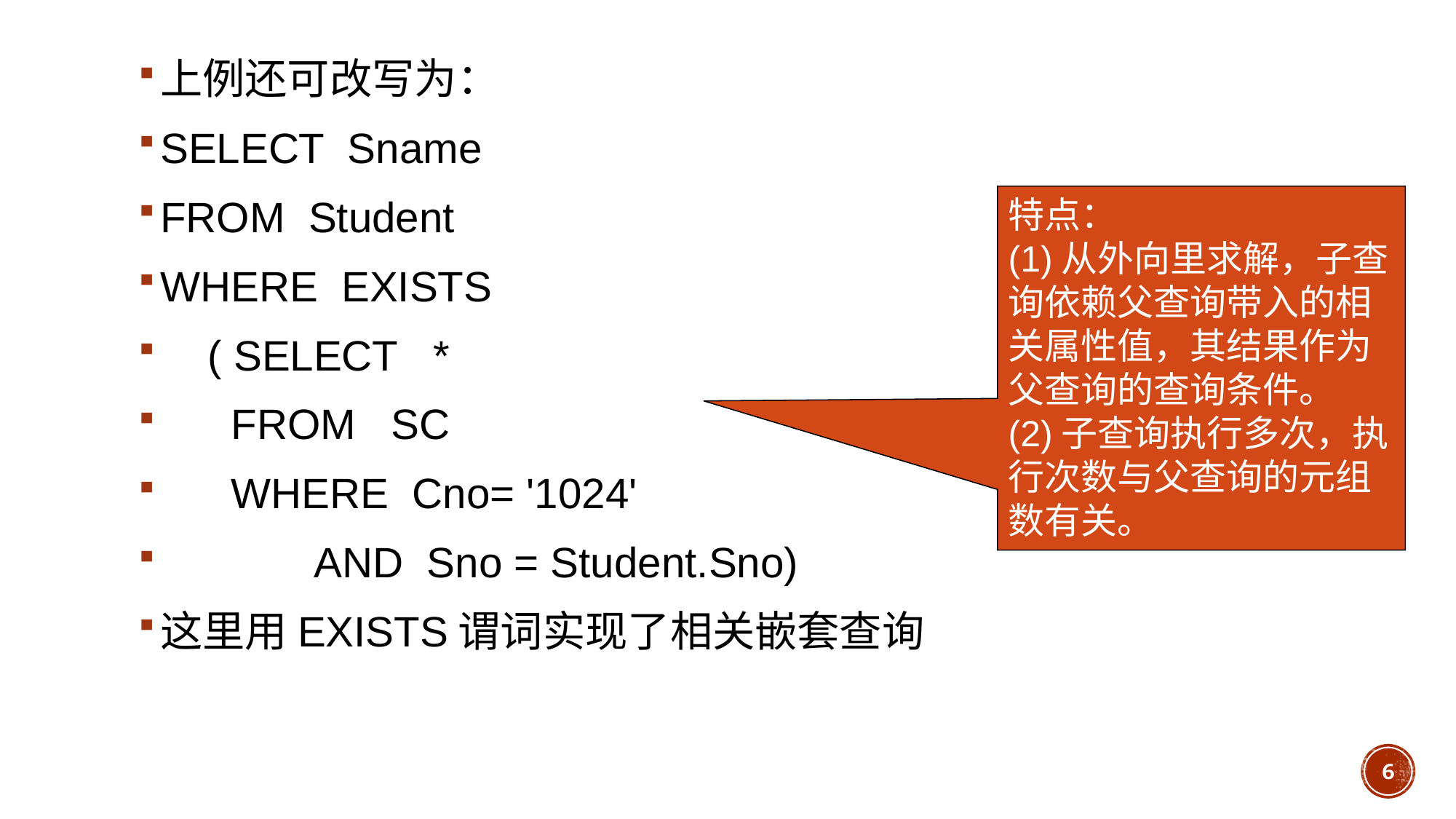

上例还可改写为：
SELECT  Sname
FROM  Student
WHERE  EXISTS
    ( SELECT   *
      FROM   SC
      WHERE  Cno= '1024'
             AND  Sno = Student.Sno)
这里用EXISTS谓词实现了相关嵌套查询
特点：
(1)从外向里求解，子查询依赖父查询带入的相关属性值，其结果作为父查询的查询条件。
(2)子查询执行多次，执行次数与父查询的元组数有关。
6